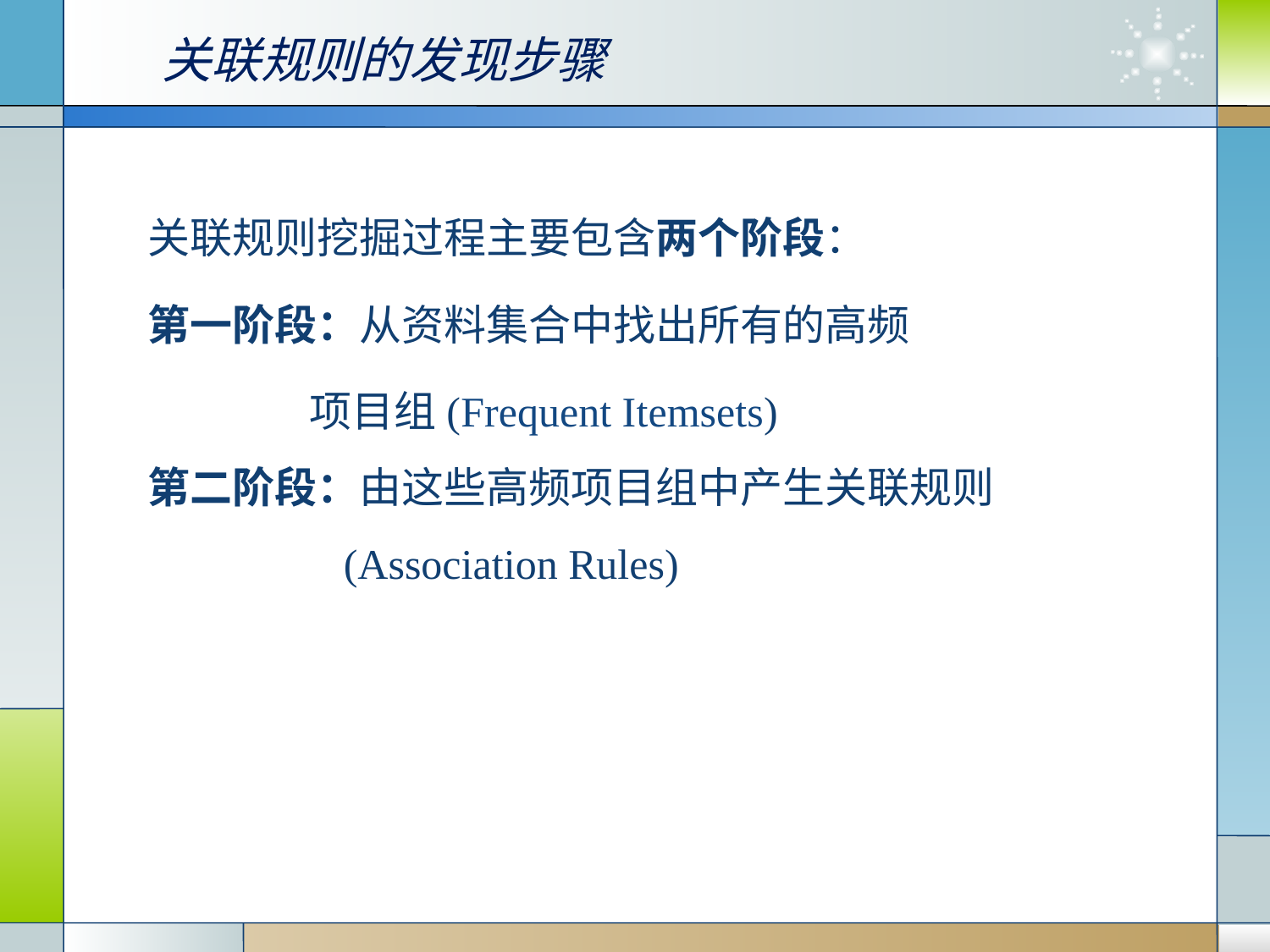

关联规则的发现步骤
  关联规则挖掘过程主要包含两个阶段：
  第一阶段：从资料集合中找出所有的高频
                   项目组(Frequent Itemsets)
  第二阶段：由这些高频项目组中产生关联规则
                   (Association Rules)